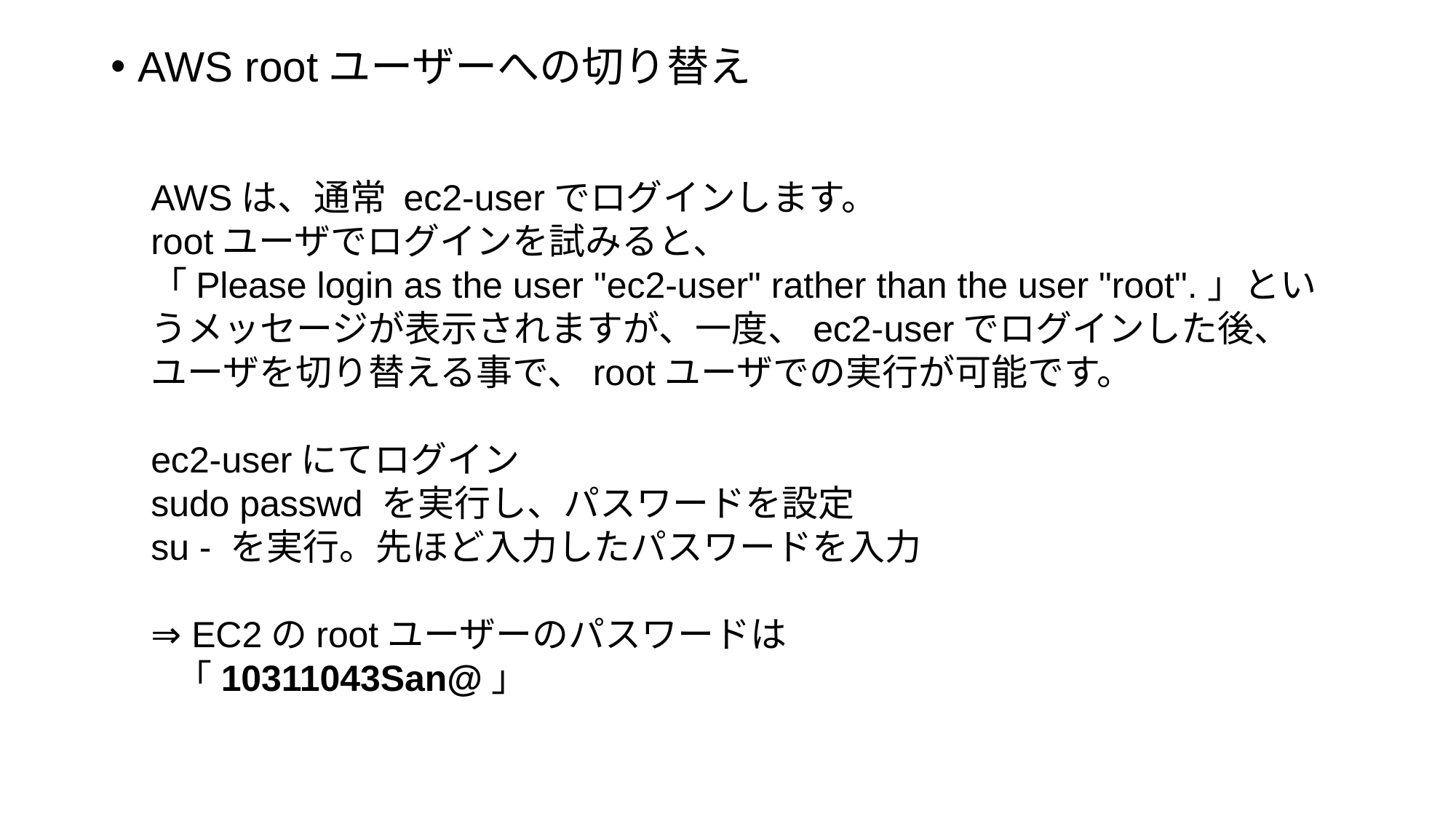

AWS rootユーザーへの切り替え

AWSは、通常 ec2-userでログインします。
rootユーザでログインを試みると、
「Please login as the user "ec2-user" rather than the user "root".」というメッセージが表示されますが、一度、ec2-userでログインした後、ユーザを切り替える事で、rootユーザでの実行が可能です。

ec2-userにてログイン
sudo passwd を実行し、パスワードを設定
su - を実行。先ほど入力したパスワードを入力

⇒ EC2のrootユーザーのパスワードは
  「10311043San@」